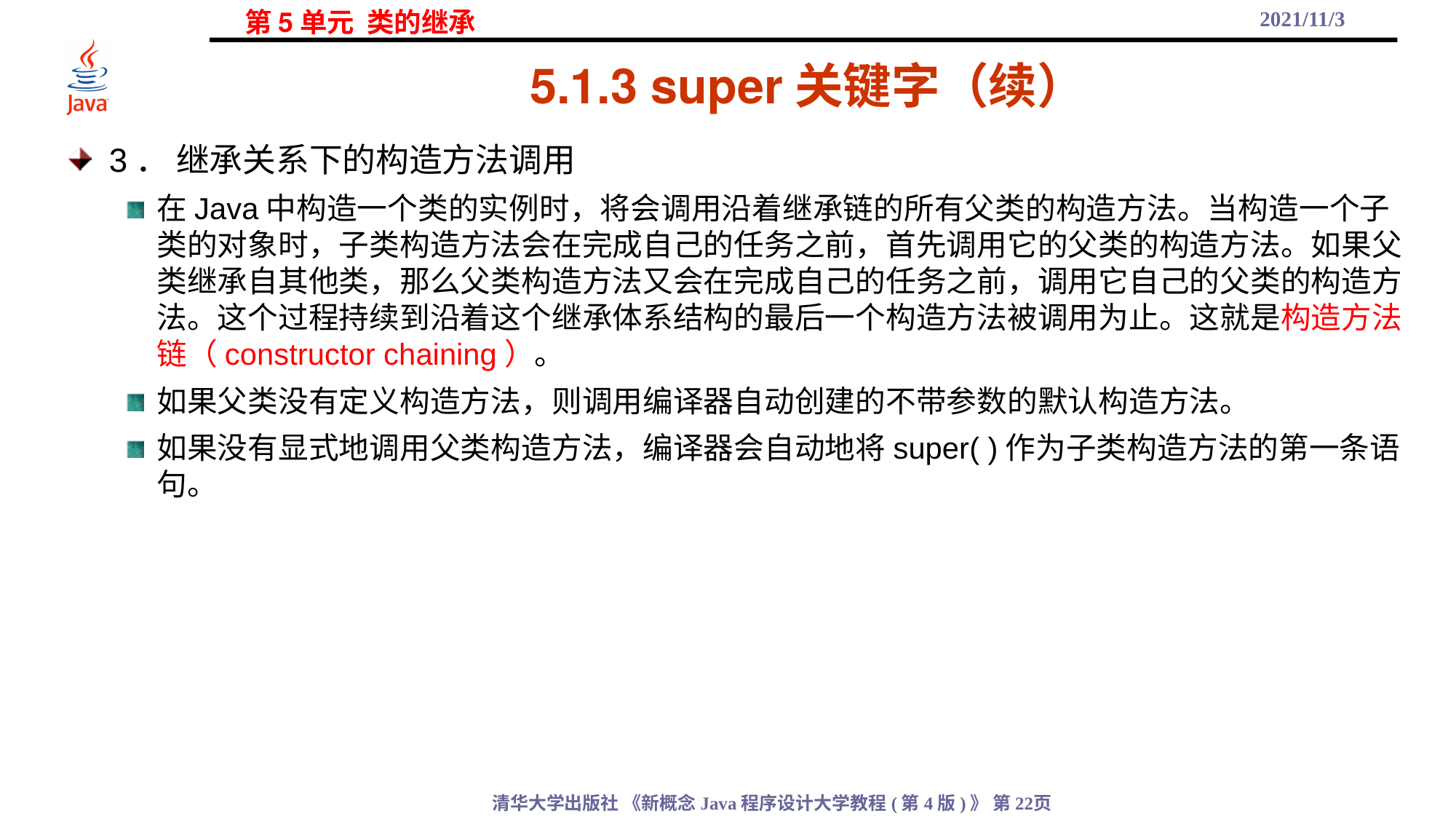

2021/11/3
# 5.1.3 super关键字（续）
3． 继承关系下的构造方法调用
在Java中构造一个类的实例时，将会调用沿着继承链的所有父类的构造方法。当构造一个子类的对象时，子类构造方法会在完成自己的任务之前，首先调用它的父类的构造方法。如果父类继承自其他类，那么父类构造方法又会在完成自己的任务之前，调用它自己的父类的构造方法。这个过程持续到沿着这个继承体系结构的最后一个构造方法被调用为止。这就是构造方法链（constructor chaining）。
如果父类没有定义构造方法，则调用编译器自动创建的不带参数的默认构造方法。
如果没有显式地调用父类构造方法，编译器会自动地将super( )作为子类构造方法的第一条语句。